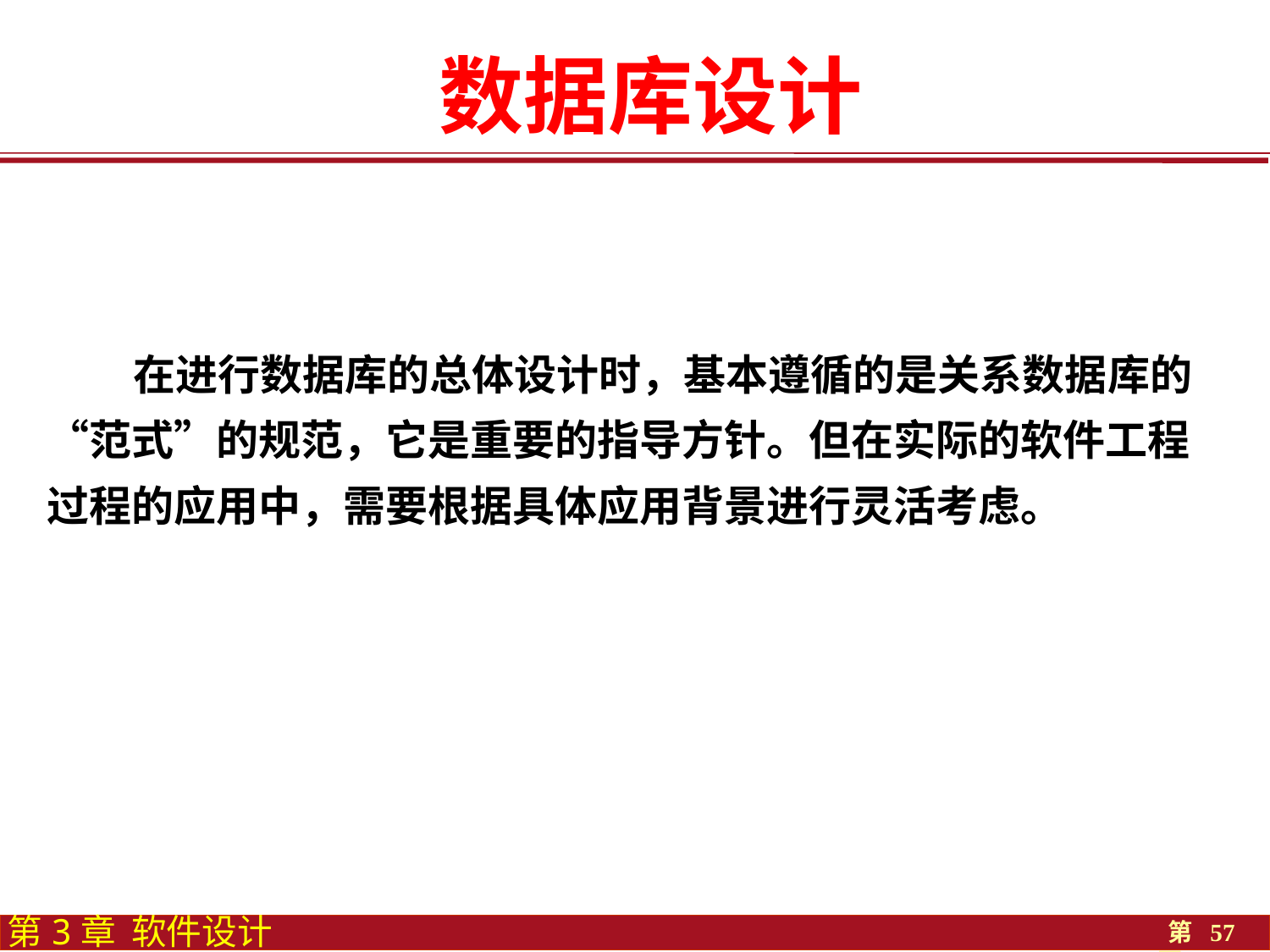

数据库设计
        在进行数据库的总体设计时，基本遵循的是关系数据库的 “范式”的规范，它是重要的指导方针。但在实际的软件工程过程的应用中，需要根据具体应用背景进行灵活考虑。